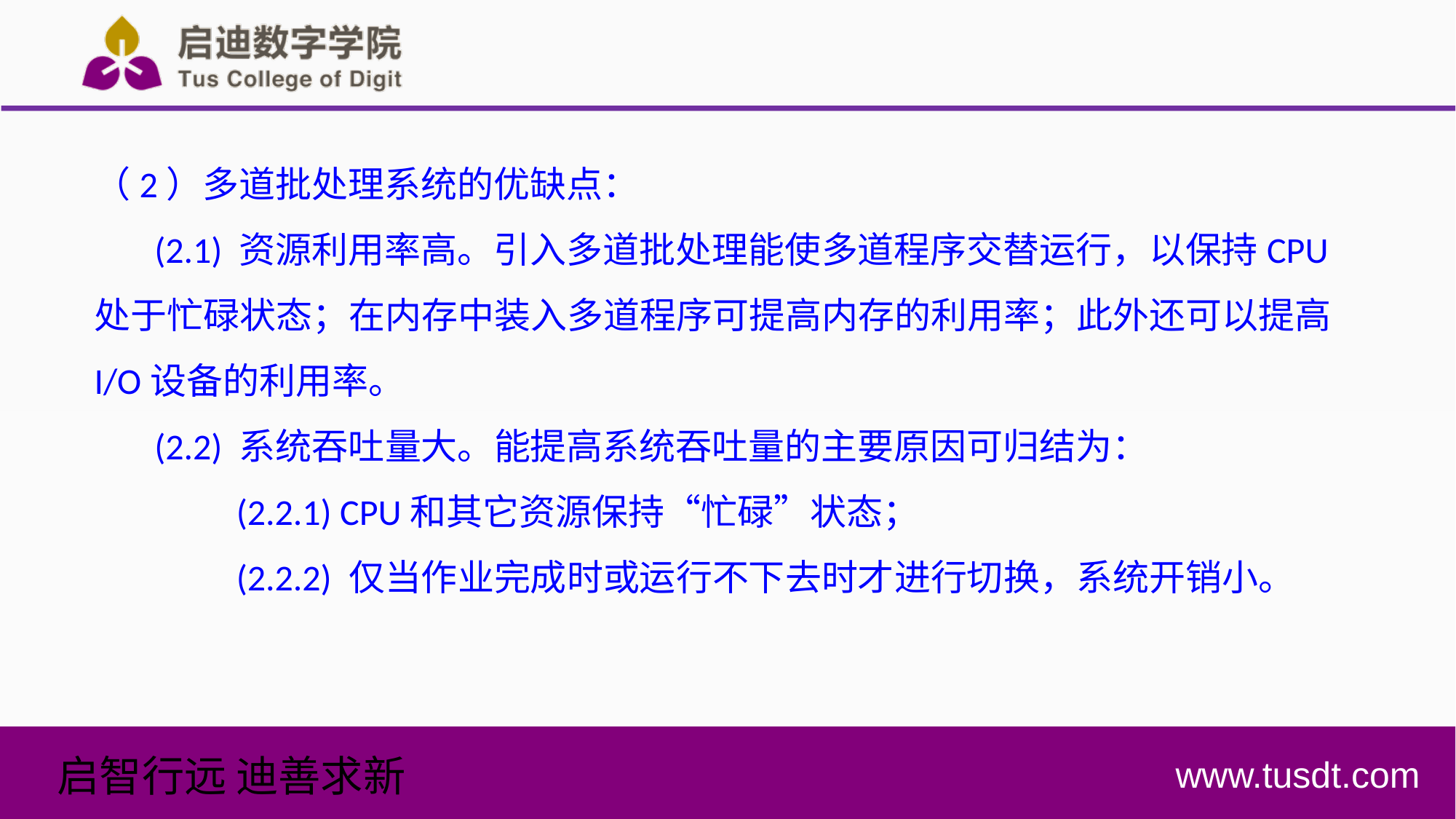

（2）多道批处理系统的优缺点：
(2.1) 资源利用率高。引入多道批处理能使多道程序交替运行，以保持CPU处于忙碌状态；在内存中装入多道程序可提高内存的利用率；此外还可以提高I/O设备的利用率。
(2.2) 系统吞吐量大。能提高系统吞吐量的主要原因可归结为：
          (2.2.1) CPU和其它资源保持“忙碌”状态；
          (2.2.2) 仅当作业完成时或运行不下去时才进行切换，系统开销小。